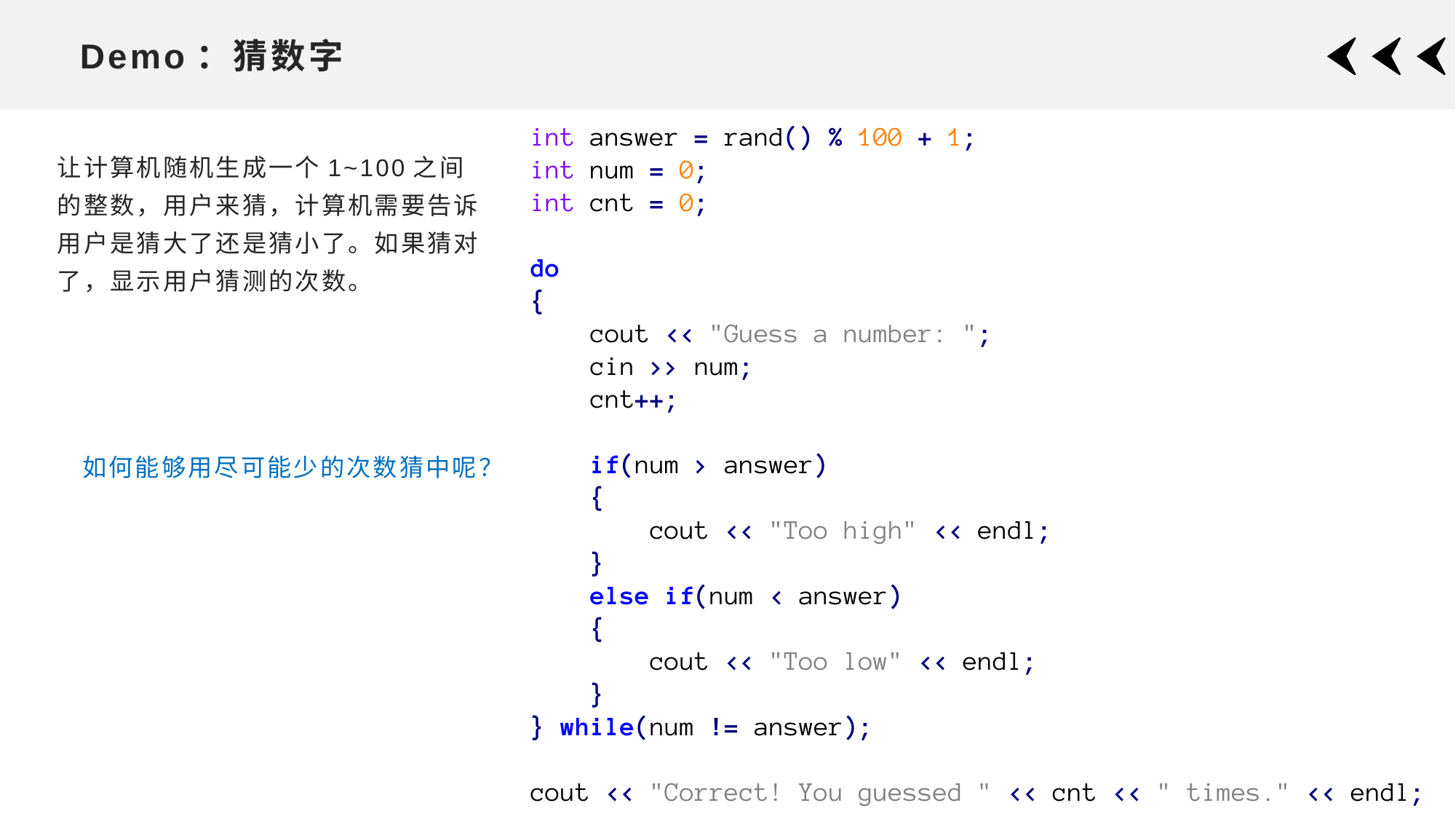

# Demo：猜数字
int answer = rand() % 100 + 1;
int num = 0;
int cnt = 0;

do
{
    cout << "Guess a number: ";
    cin >> num;
    cnt++;

    if(num > answer)
    {
        cout << "Too high" << endl;
    }
    else if(num < answer)
    {
        cout << "Too low" << endl;
    }
} while(num != answer);

cout << "Correct! You guessed " << cnt << " times." << endl;
让计算机随机生成一个1~100之间的整数，用户来猜，计算机需要告诉用户是猜大了还是猜小了。如果猜对了，显示用户猜测的次数。
如何能够用尽可能少的次数猜中呢？